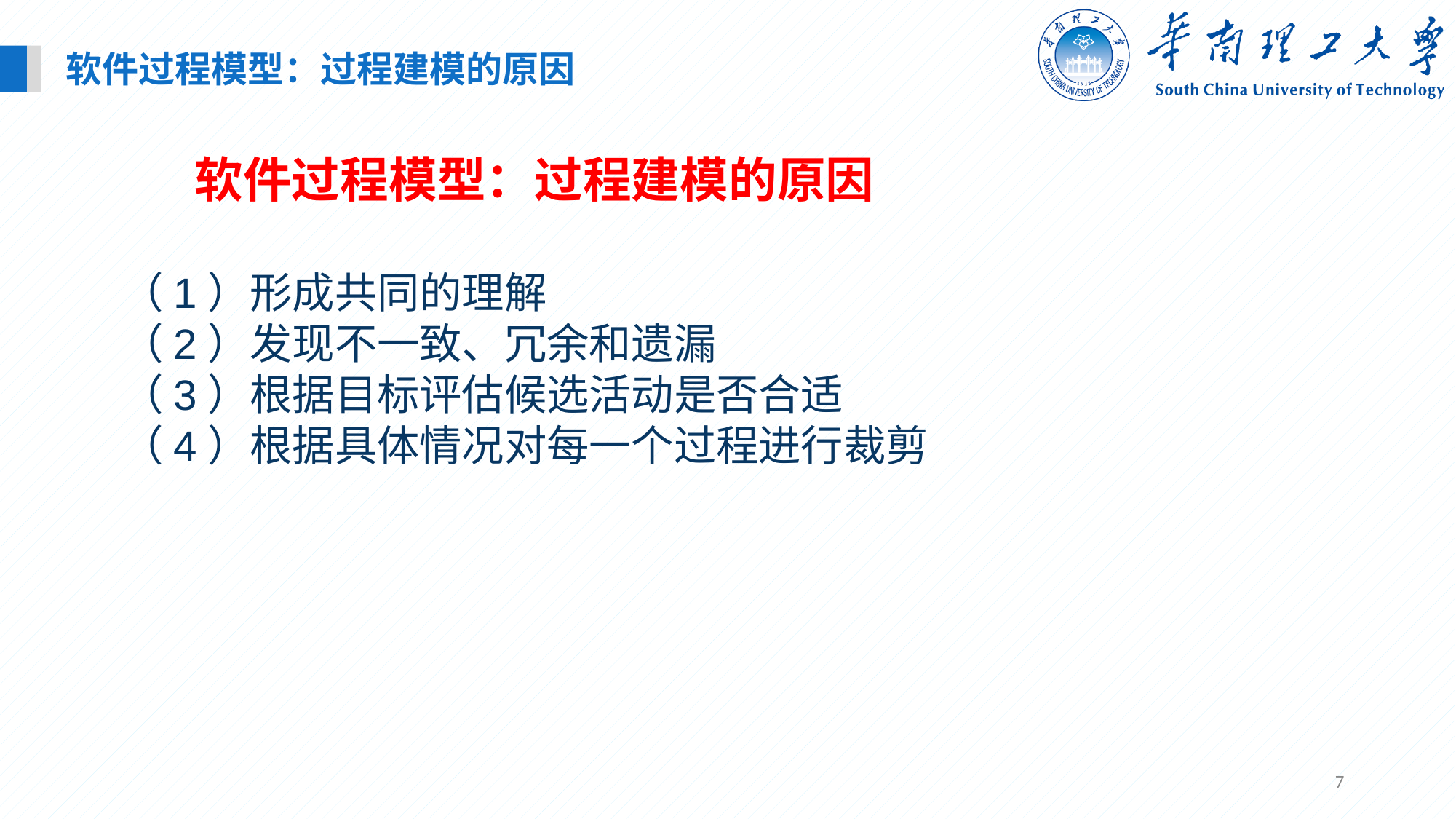

软件过程模型：过程建模的原因
软件过程模型：过程建模的原因
（1）形成共同的理解
（2）发现不一致、冗余和遗漏
（3）根据目标评估候选活动是否合适
（4）根据具体情况对每一个过程进行裁剪
7